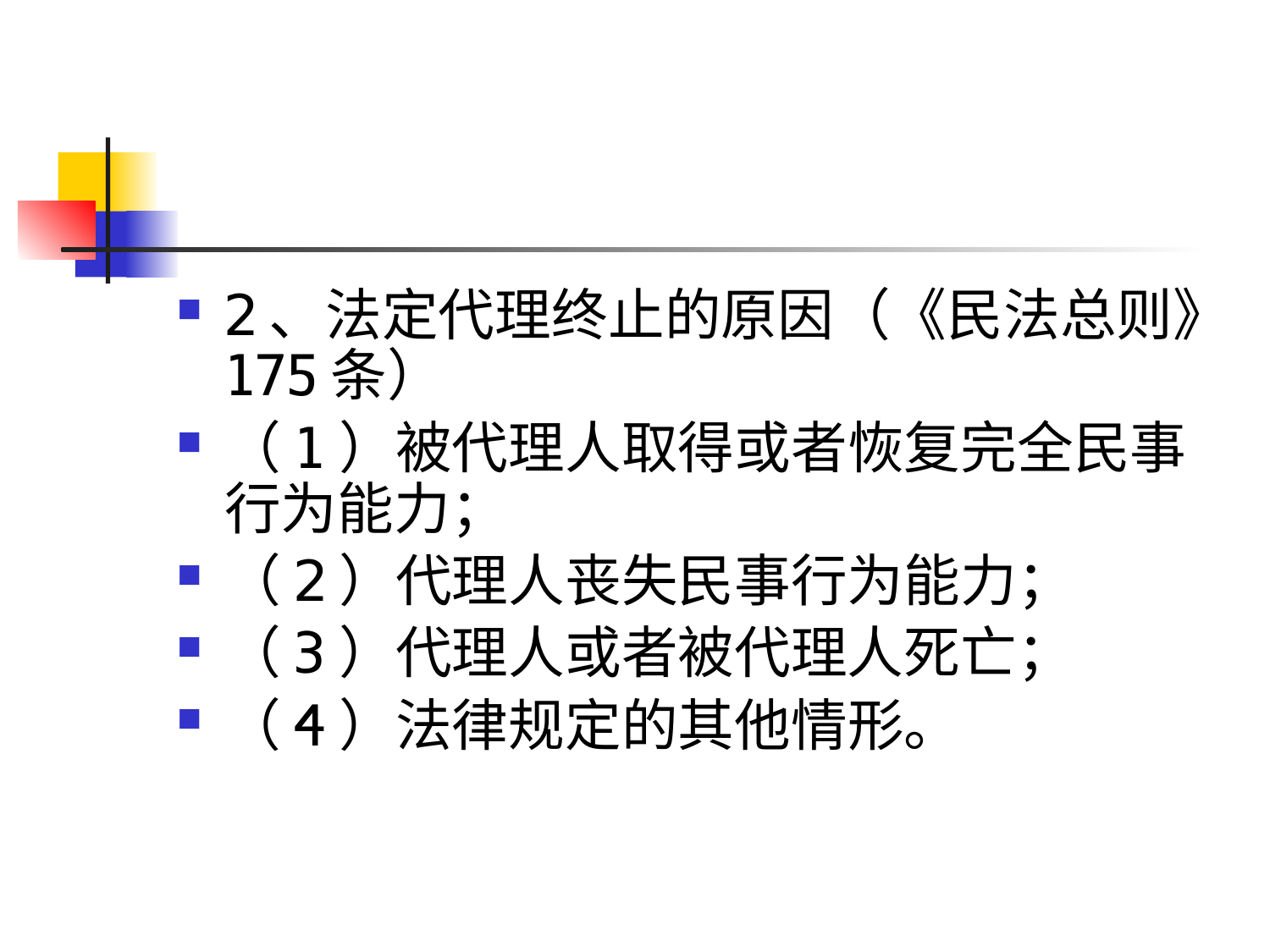

#
2、法定代理终止的原因（《民法总则》175条）
（1）被代理人取得或者恢复完全民事行为能力；
（2）代理人丧失民事行为能力；
（3）代理人或者被代理人死亡；
（4）法律规定的其他情形。